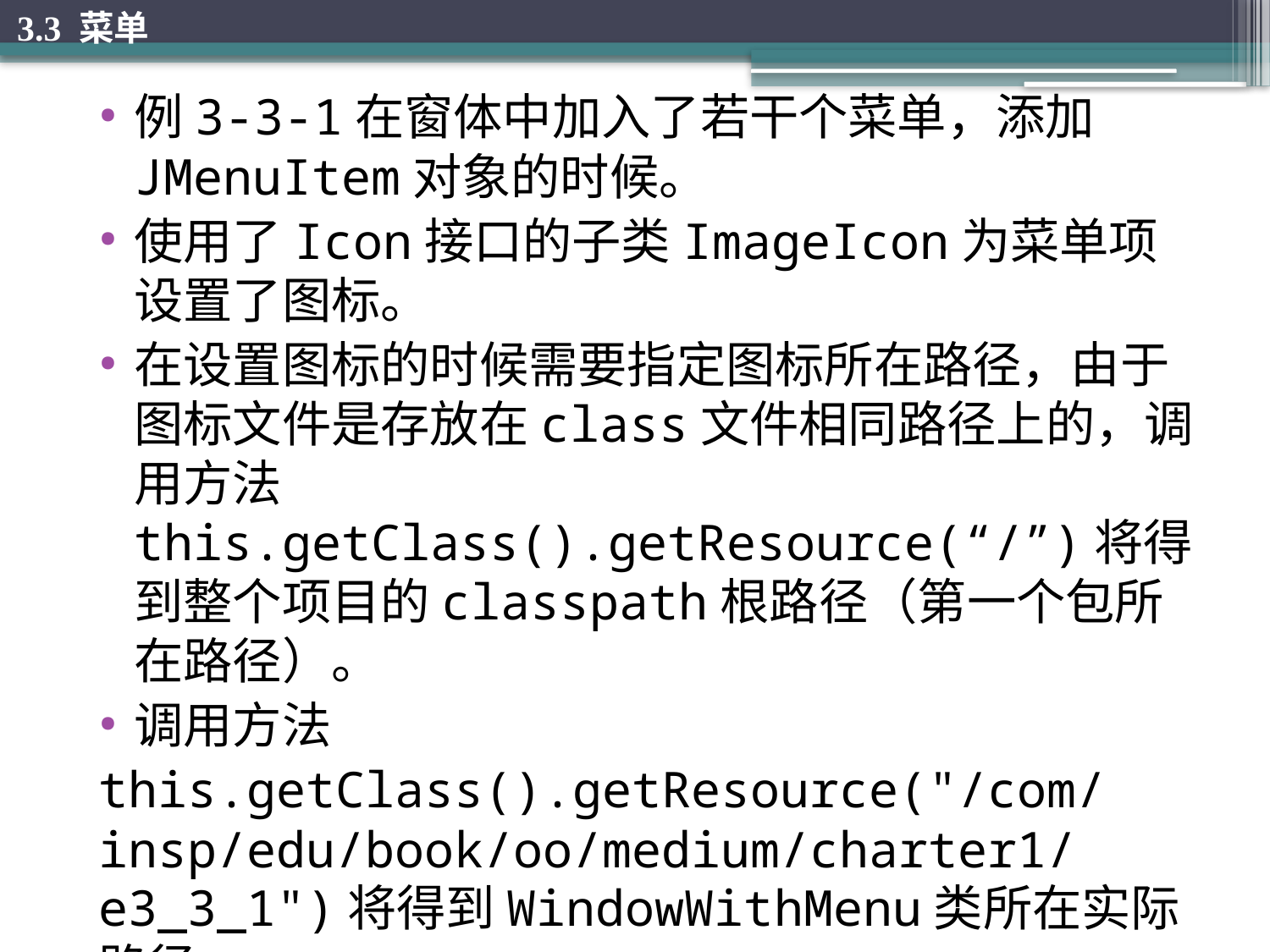

3.3 菜单
例3-3-1在窗体中加入了若干个菜单，添加JMenuItem对象的时候。
使用了Icon接口的子类ImageIcon为菜单项设置了图标。
在设置图标的时候需要指定图标所在路径，由于图标文件是存放在class文件相同路径上的，调用方法this.getClass().getResource(“/”)将得到整个项目的classpath根路径（第一个包所在路径）。
调用方法
this.getClass().getResource("/com/insp/edu/book/oo/medium/charter1/e3_3_1")将得到WindowWithMenu类所在实际路径。